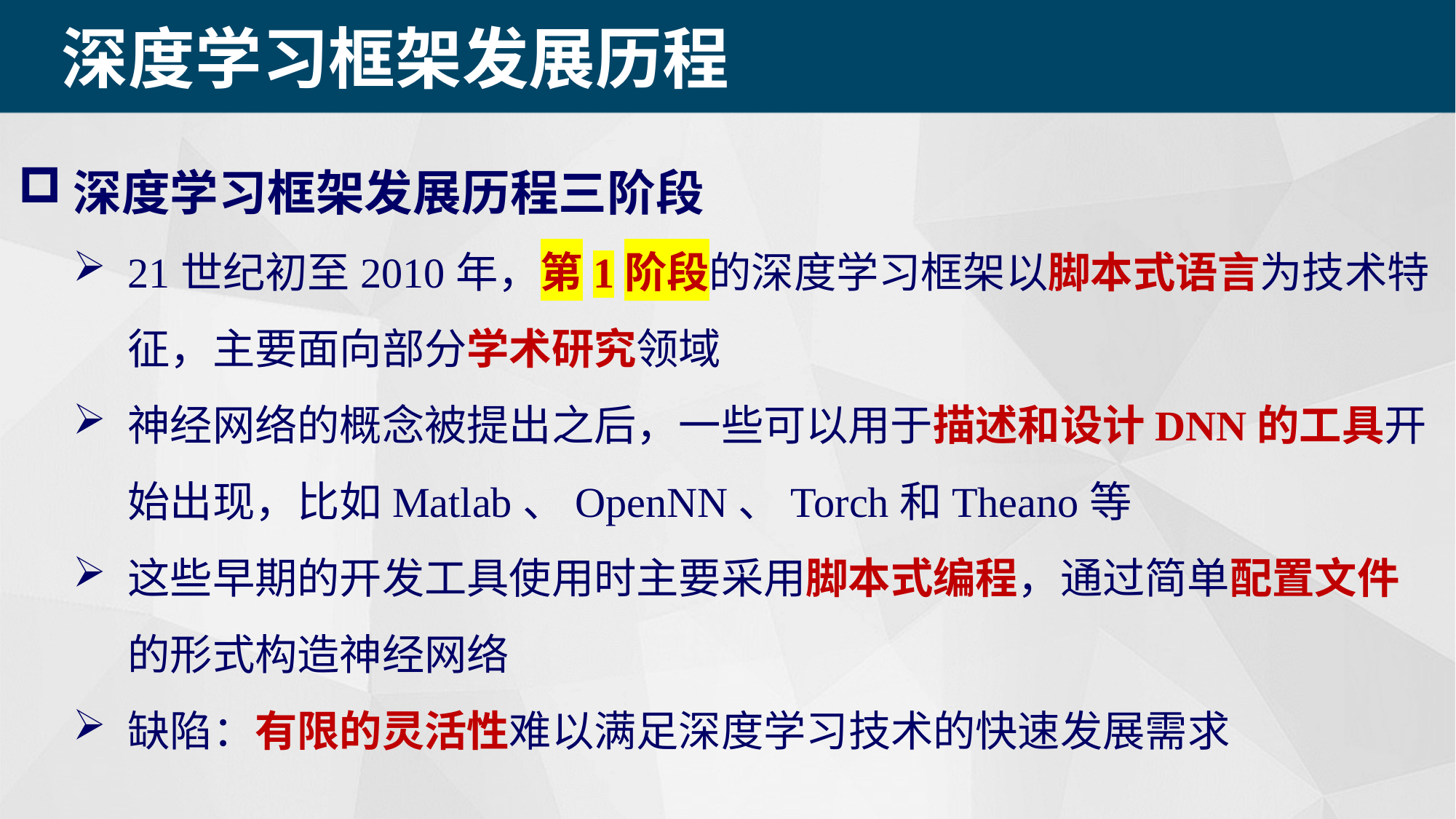

深度学习框架发展历程
深度学习框架发展历程三阶段
21世纪初至2010年，第1阶段的深度学习框架以脚本式语言为技术特征，主要面向部分学术研究领域
神经网络的概念被提出之后，一些可以用于描述和设计DNN的工具开始出现，比如Matlab、OpenNN、Torch和Theano等
这些早期的开发工具使用时主要采用脚本式编程，通过简单配置文件的形式构造神经网络
缺陷：有限的灵活性难以满足深度学习技术的快速发展需求